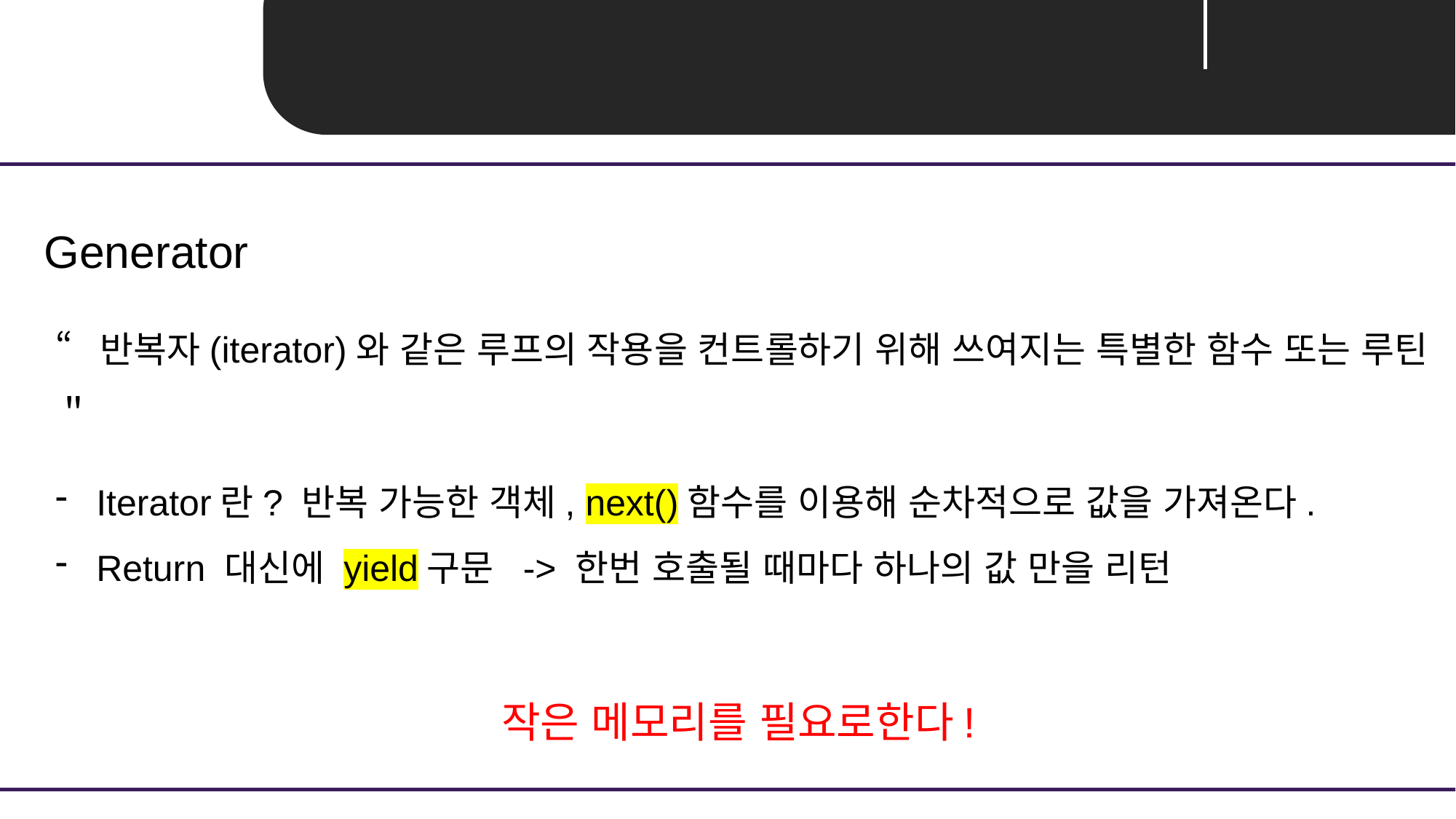

Problem 2ㅣ  BIG DATA 다루기
Generator
“반복자(iterator)와 같은 루프의 작용을 컨트롤하기 위해 쓰여지는 특별한 함수 또는 루틴＂
Iterator란? 반복 가능한 객체, next()함수를 이용해 순차적으로 값을 가져온다.
Return 대신에 yield구문  -> 한번 호출될 때마다 하나의 값 만을 리턴
작은 메모리를 필요로한다!